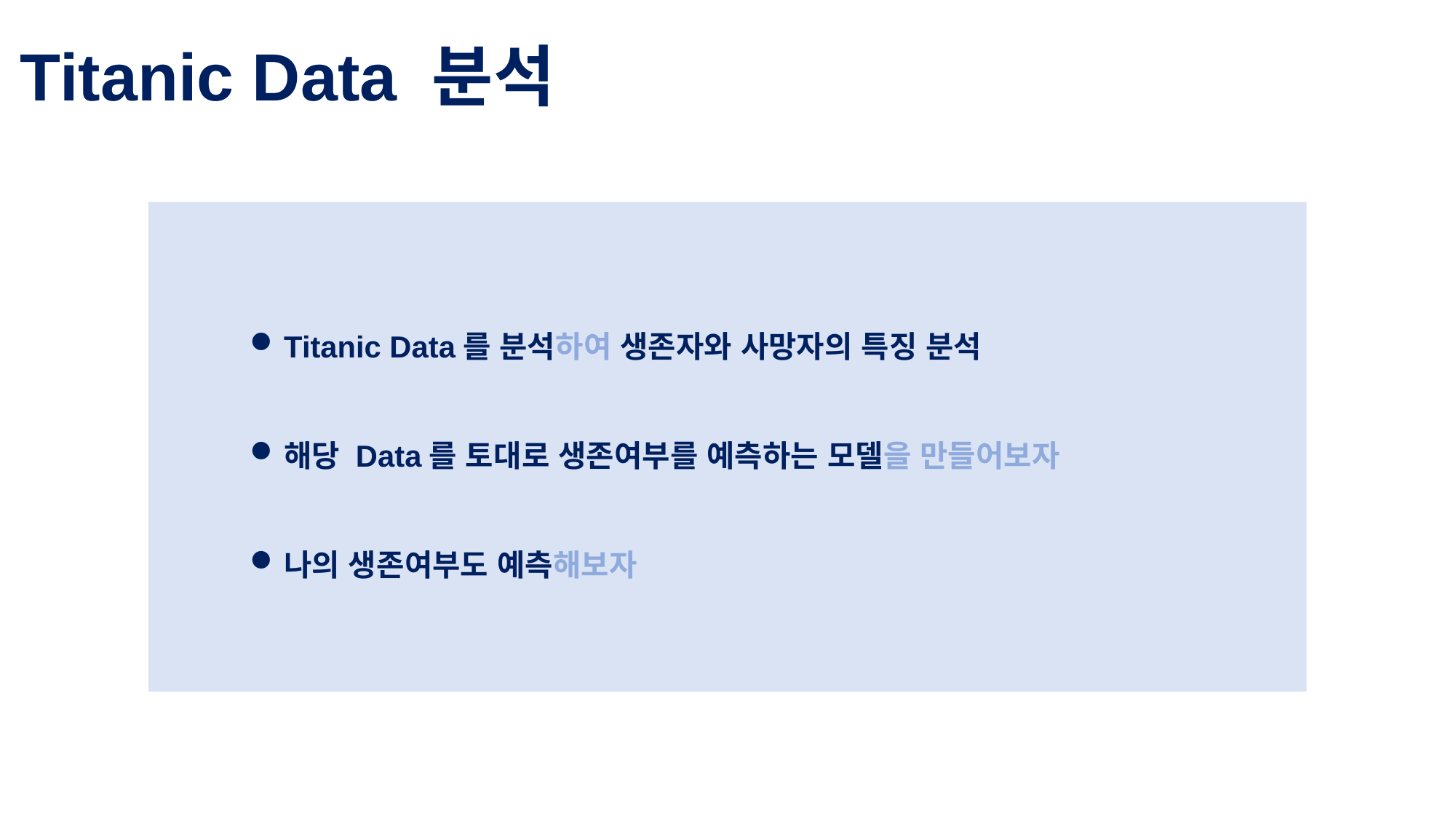

# Titanic Data 분석

Titanic Data를 분석하여 생존자와 사망자의 특징 분석
해당 Data를 토대로 생존여부를 예측하는 모델을 만들어보자
나의 생존여부도 예측해보자